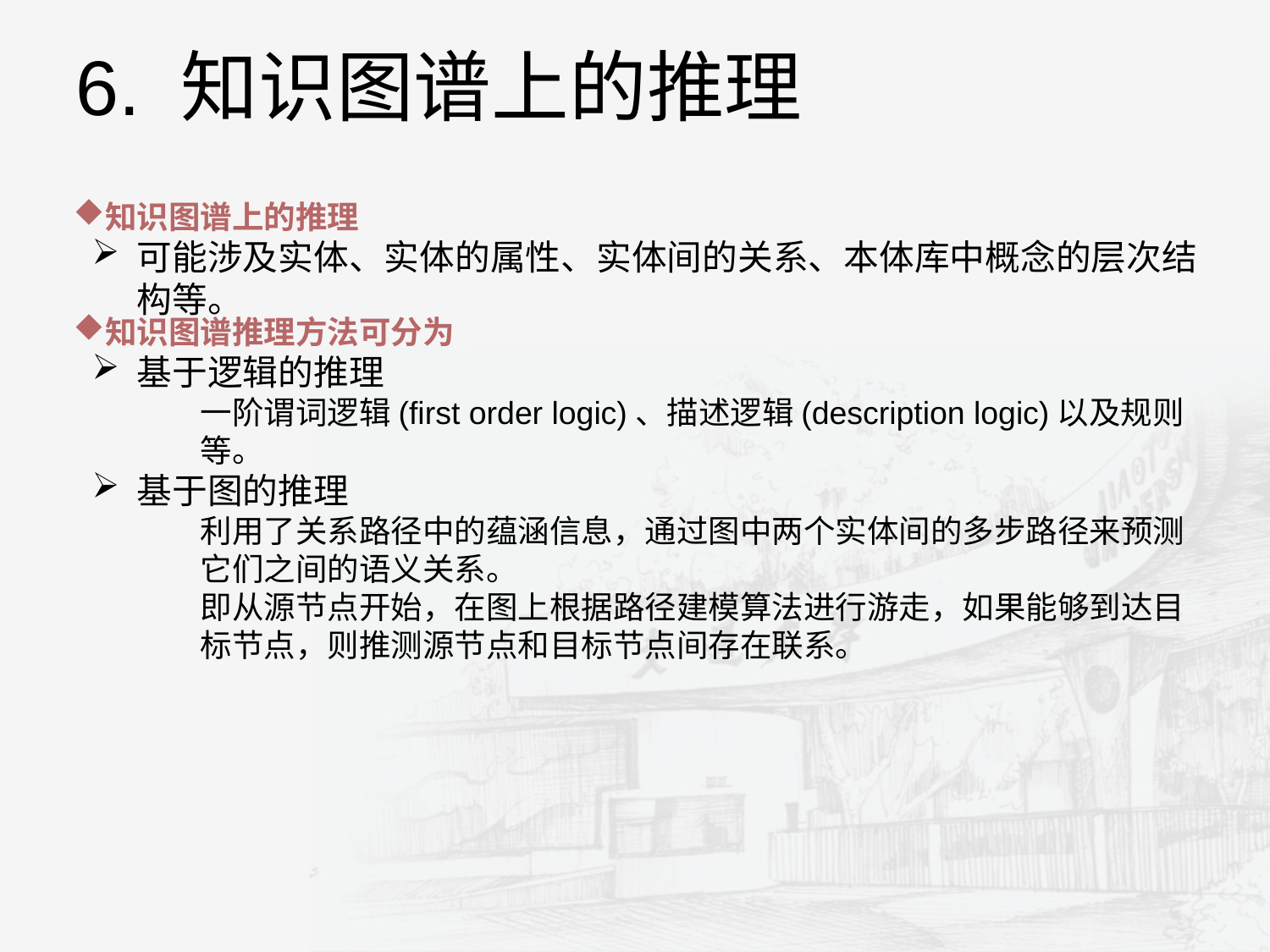

6. 知识图谱上的推理
知识图谱上的推理
可能涉及实体、实体的属性、实体间的关系、本体库中概念的层次结构等。
知识图谱推理方法可分为
基于逻辑的推理
一阶谓词逻辑(first order logic)、描述逻辑(description logic)以及规则等。
基于图的推理
利用了关系路径中的蕴涵信息，通过图中两个实体间的多步路径来预测它们之间的语义关系。
即从源节点开始，在图上根据路径建模算法进行游走，如果能够到达目标节点，则推测源节点和目标节点间存在联系。
60